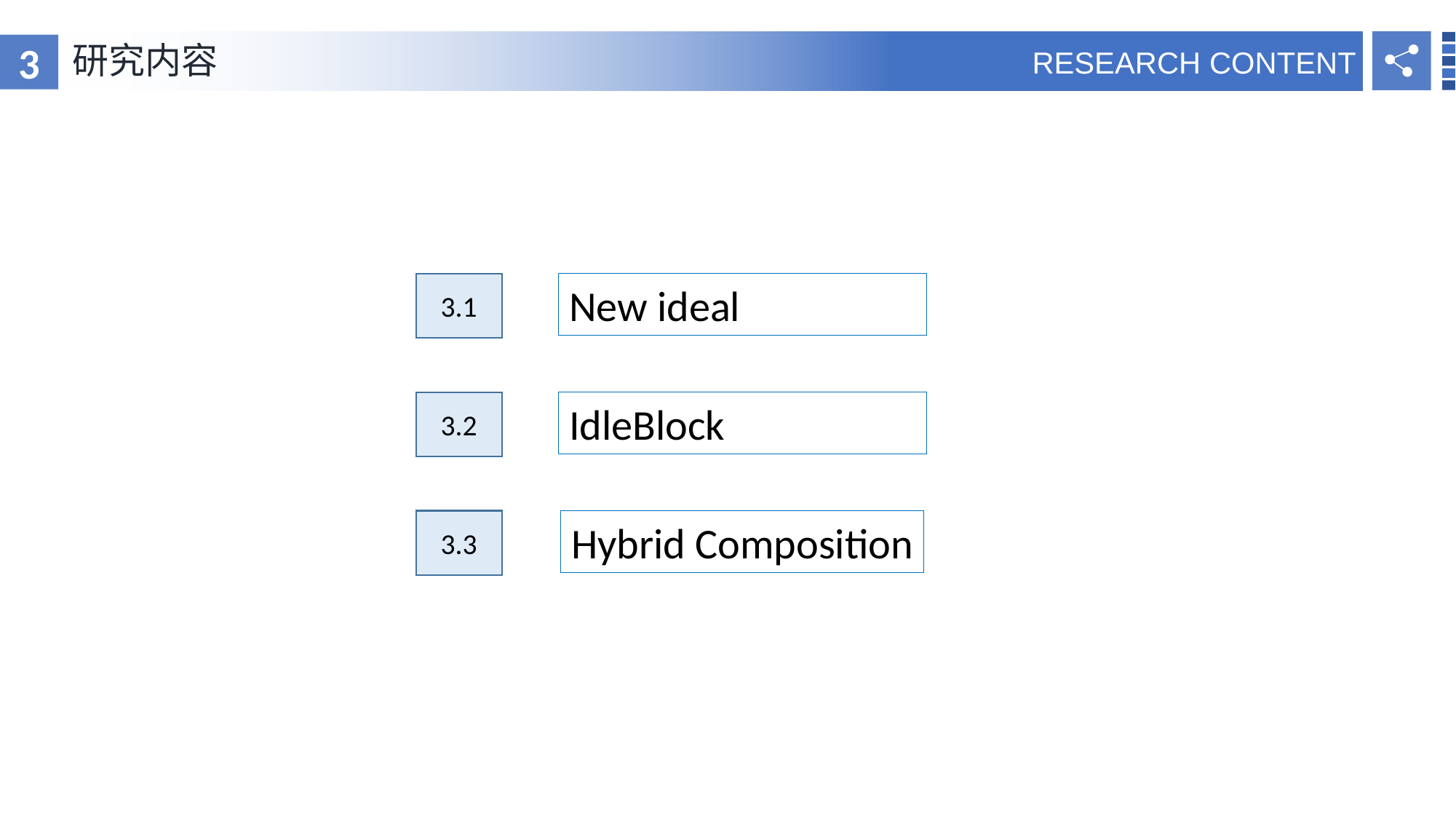

3

研究内容
RESEARCH BACKGROUND
RESEARCH CONTENT
New ideal
3.1
IdleBlock
3.2
Hybrid Composition
3.3